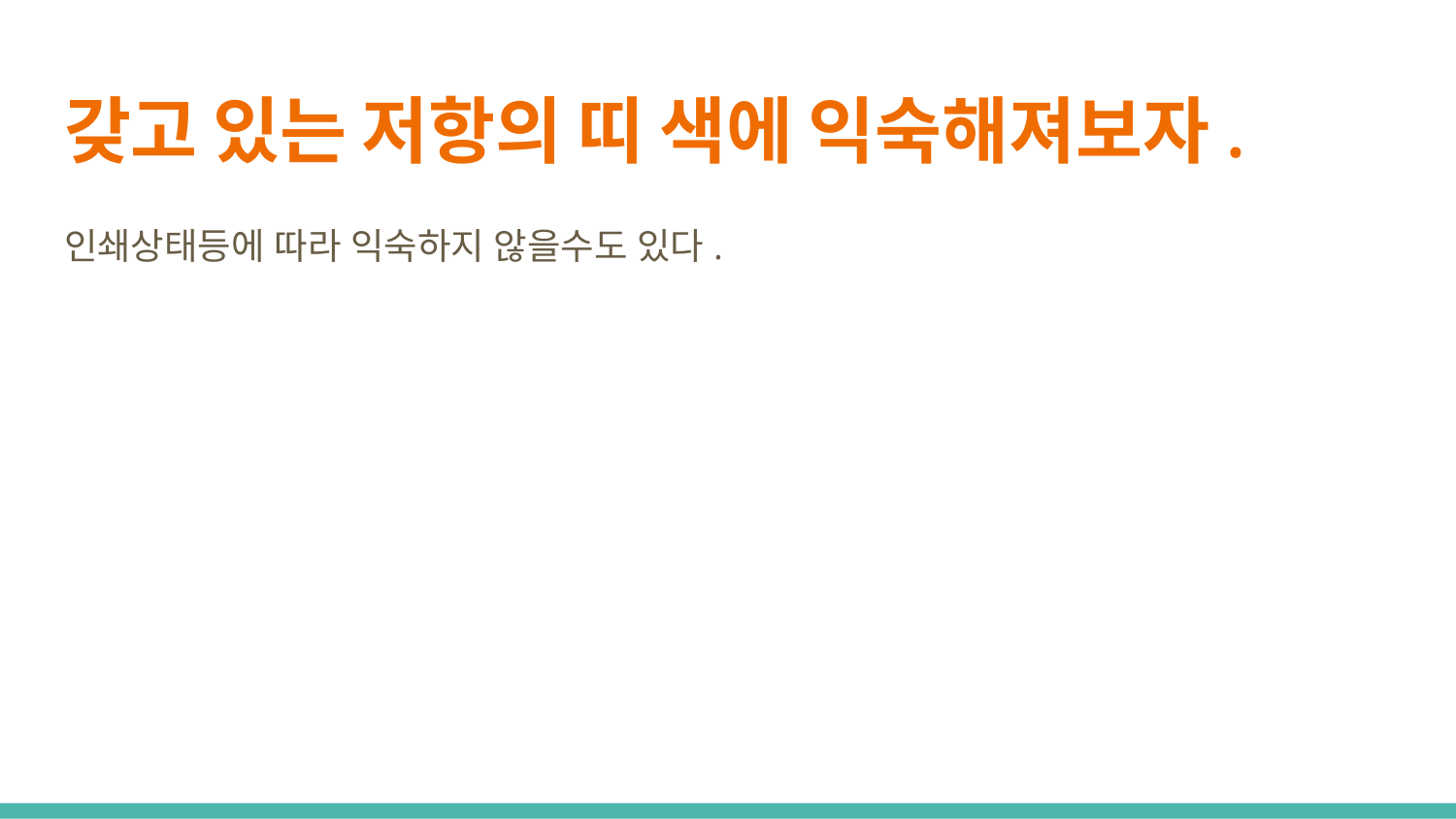

# 갖고 있는 저항의 띠 색에 익숙해져보자.
인쇄상태등에 따라 익숙하지 않을수도 있다.